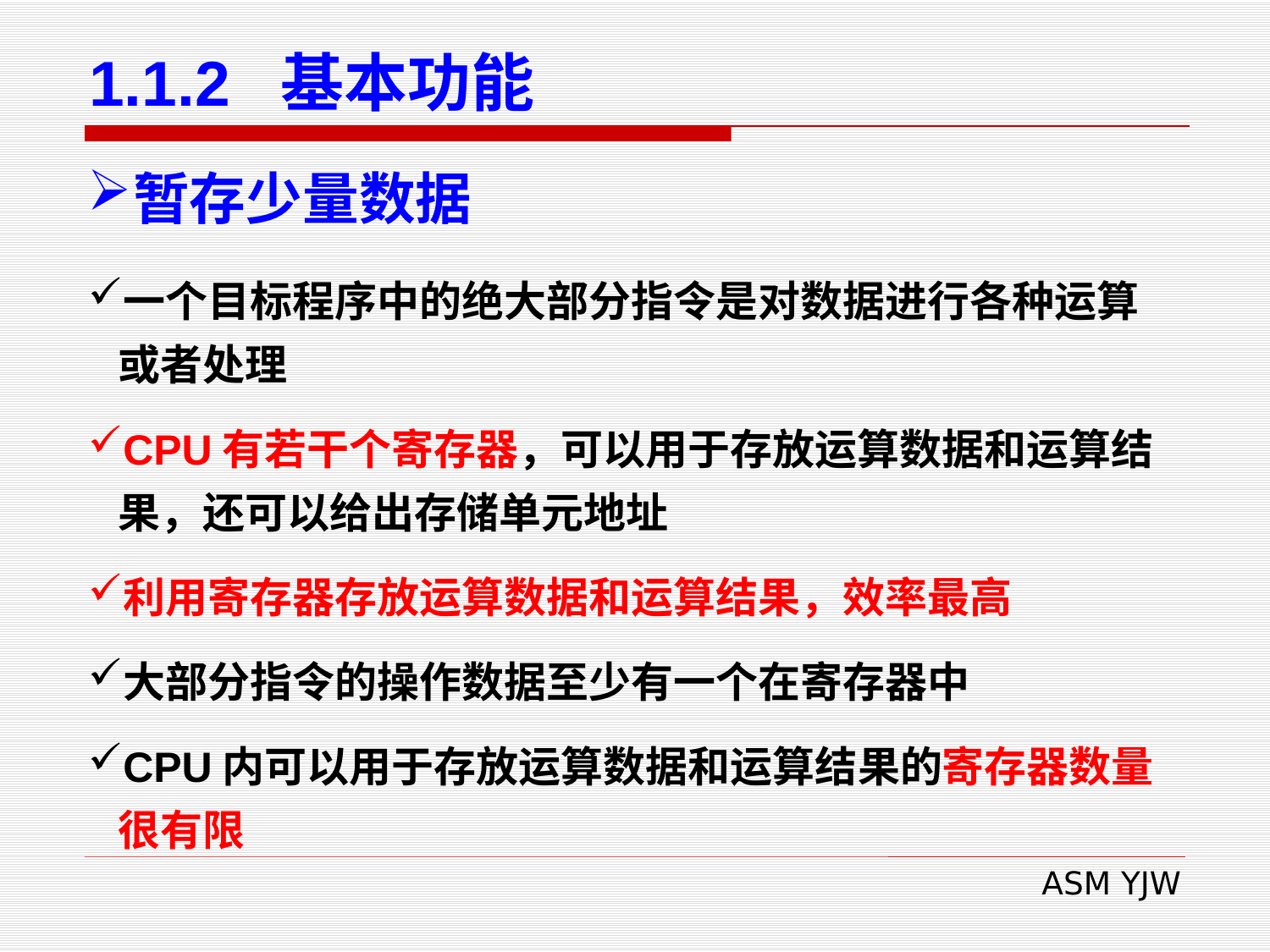

# 1.1.2  基本功能
暂存少量数据
一个目标程序中的绝大部分指令是对数据进行各种运算或者处理
CPU有若干个寄存器，可以用于存放运算数据和运算结果，还可以给出存储单元地址
利用寄存器存放运算数据和运算结果，效率最高
大部分指令的操作数据至少有一个在寄存器中
CPU内可以用于存放运算数据和运算结果的寄存器数量很有限